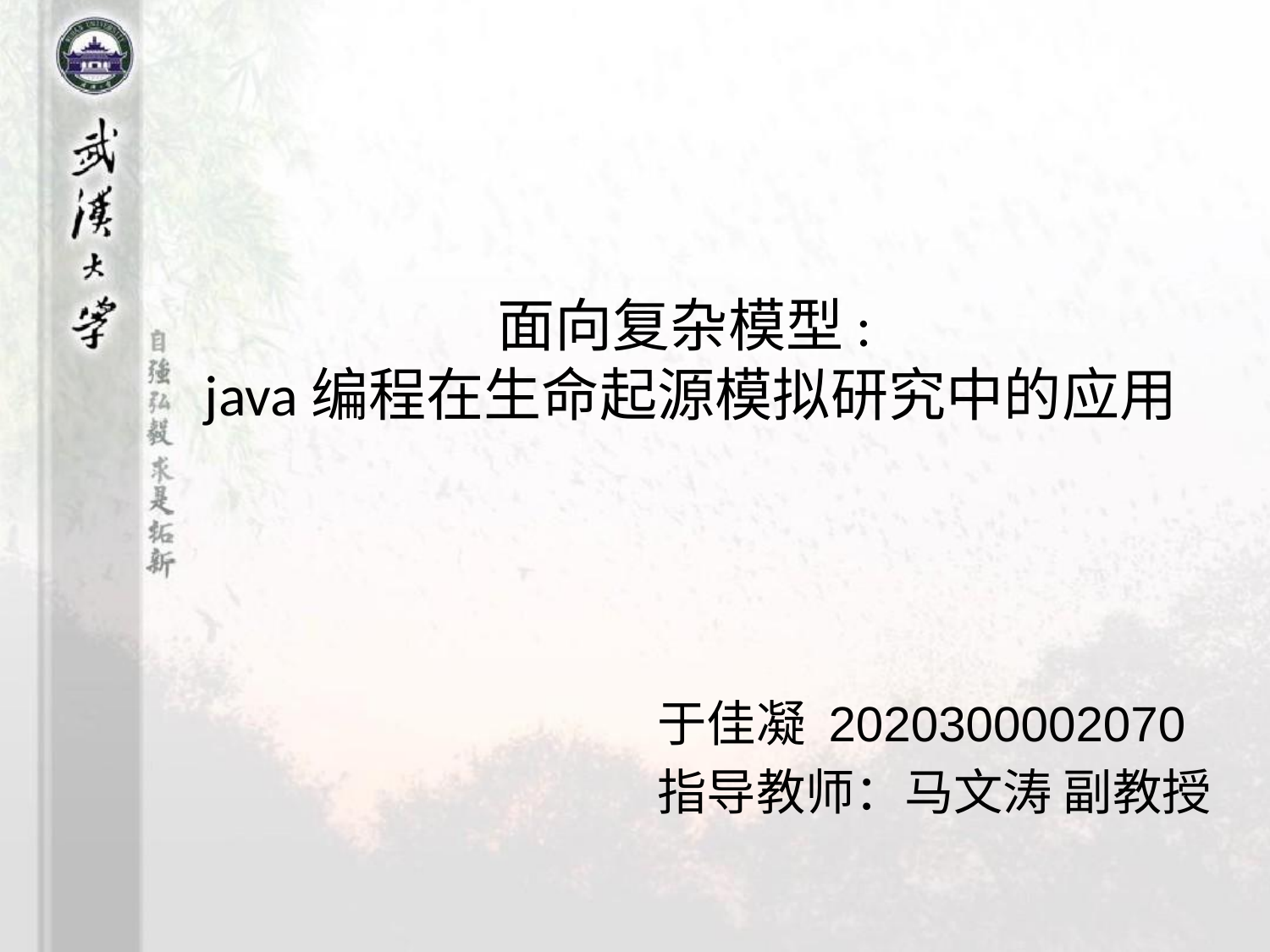

# 面向复杂模型: java编程在生命起源模拟研究中的应用
于佳凝 2020300002070
指导教师：马文涛 副教授